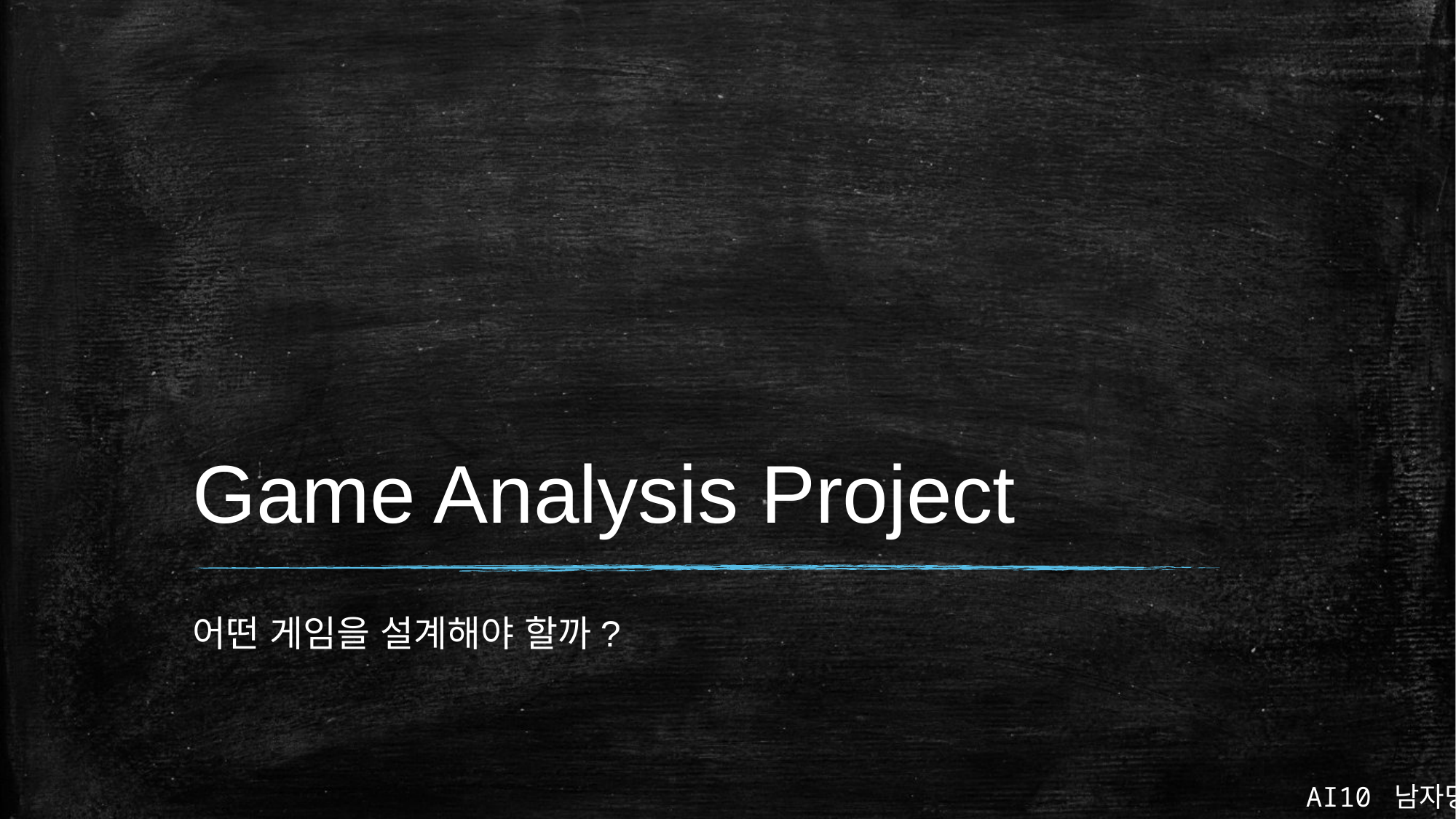

# Game Analysis Project
어떤 게임을 설계해야 할까?
AI10 남자명